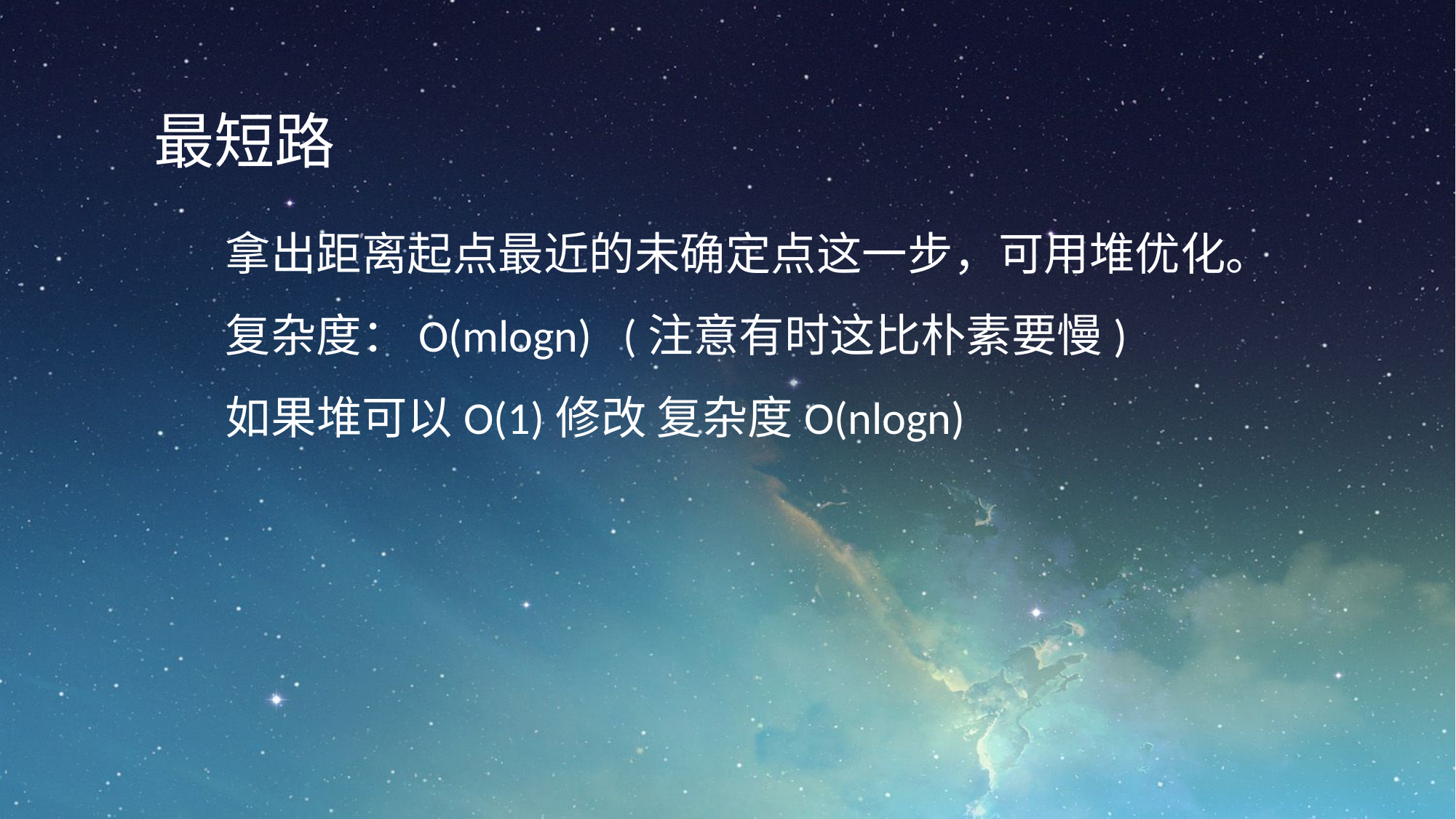

最短路
拿出距离起点最近的未确定点这一步，可用堆优化。
复杂度：O(mlogn)   (注意有时这比朴素要慢)
如果堆可以O(1)修改 复杂度O(nlogn)